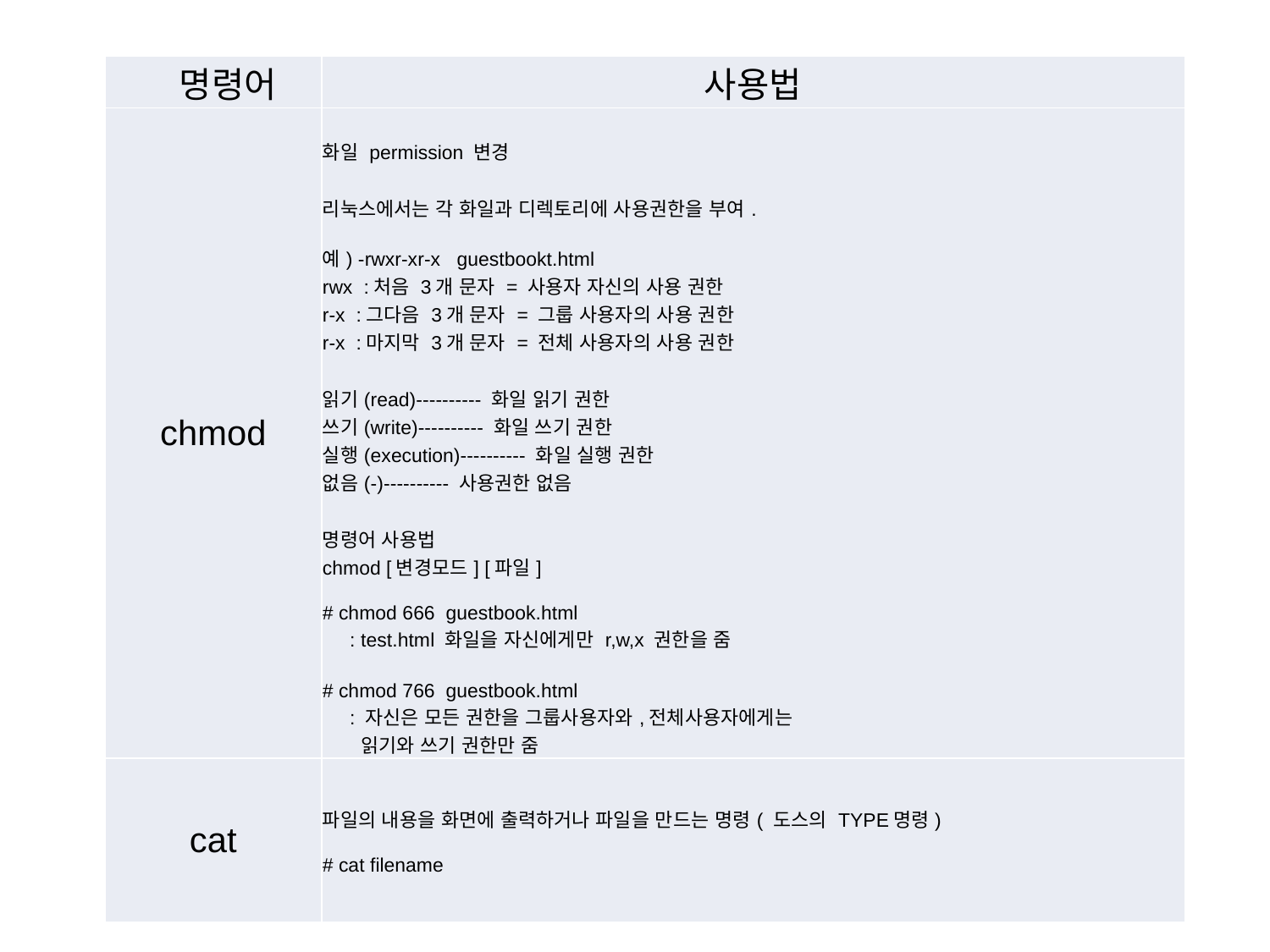

| 명령어 | 사용법 |
| --- | --- |
| chmod | 화일 permission 변경 리눅스에서는 각 화일과 디렉토리에 사용권한을 부여. 예) -rwxr-xr-x guestbookt.html rwx :처음 3개 문자 = 사용자 자신의 사용 권한 r-x :그다음 3개 문자 = 그룹 사용자의 사용 권한 r-x :마지막 3개 문자 = 전체 사용자의 사용 권한 읽기(read)---------- 화일 읽기 권한 쓰기(write)---------- 화일 쓰기 권한 실행(execution)---------- 화일 실행 권한 없음(-)---------- 사용권한 없음 명령어 사용법 chmod [변경모드] [파일] # chmod 666 guestbook.html : test.html 화일을 자신에게만 r,w,x 권한을 줌 # chmod 766 guestbook.html : 자신은 모든 권한을 그룹사용자와,전체사용자에게는 읽기와 쓰기 권한만 줌 |
| cat | 파일의 내용을 화면에 출력하거나 파일을 만드는 명령( 도스의 TYPE명령) # cat filename |